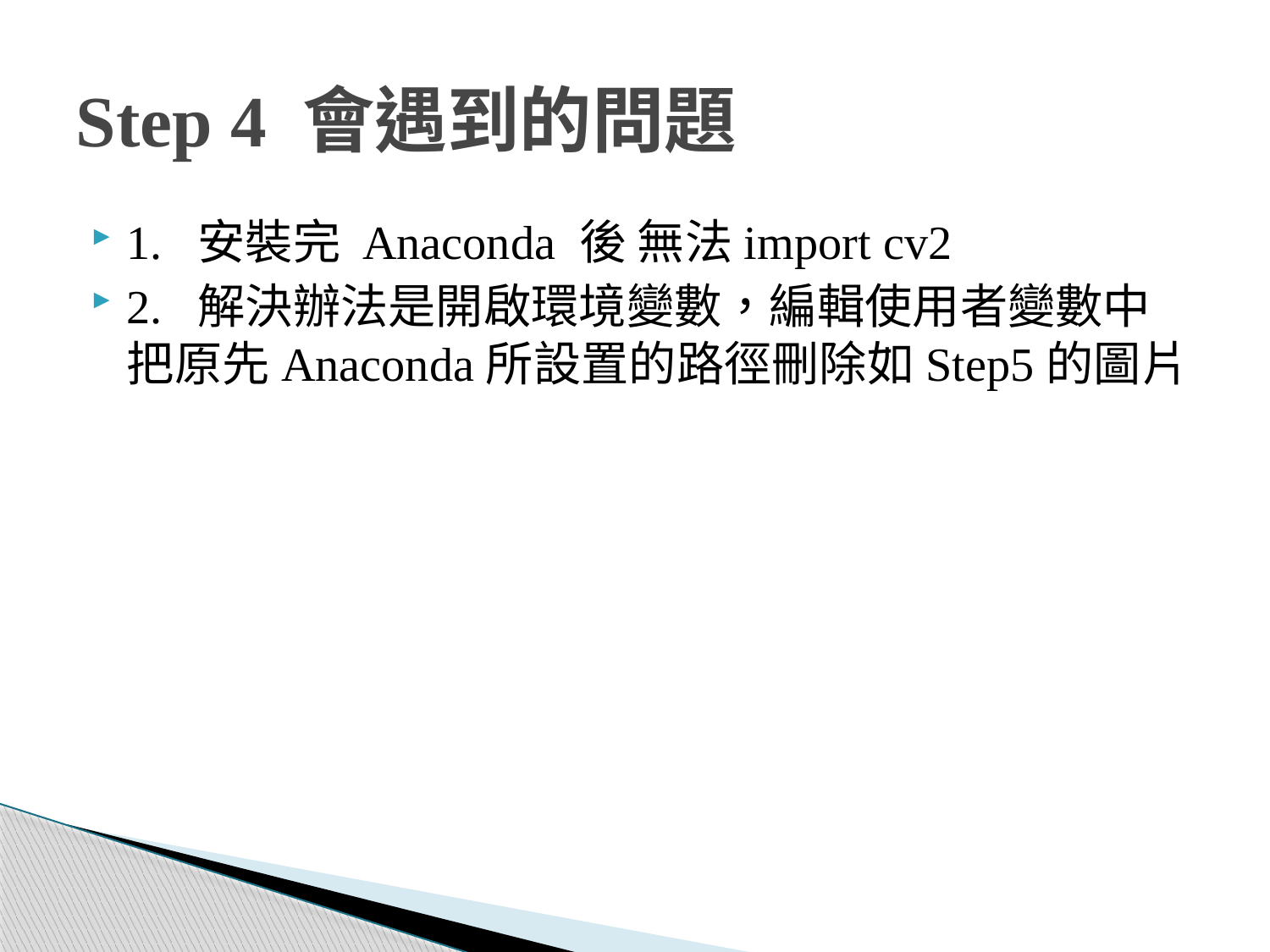

# Step 4 會遇到的問題
1.  安裝完 Anaconda 後 無法import cv2
2.  解決辦法是開啟環境變數，編輯使用者變數中把原先Anaconda所設置的路徑刪除如Step5的圖片